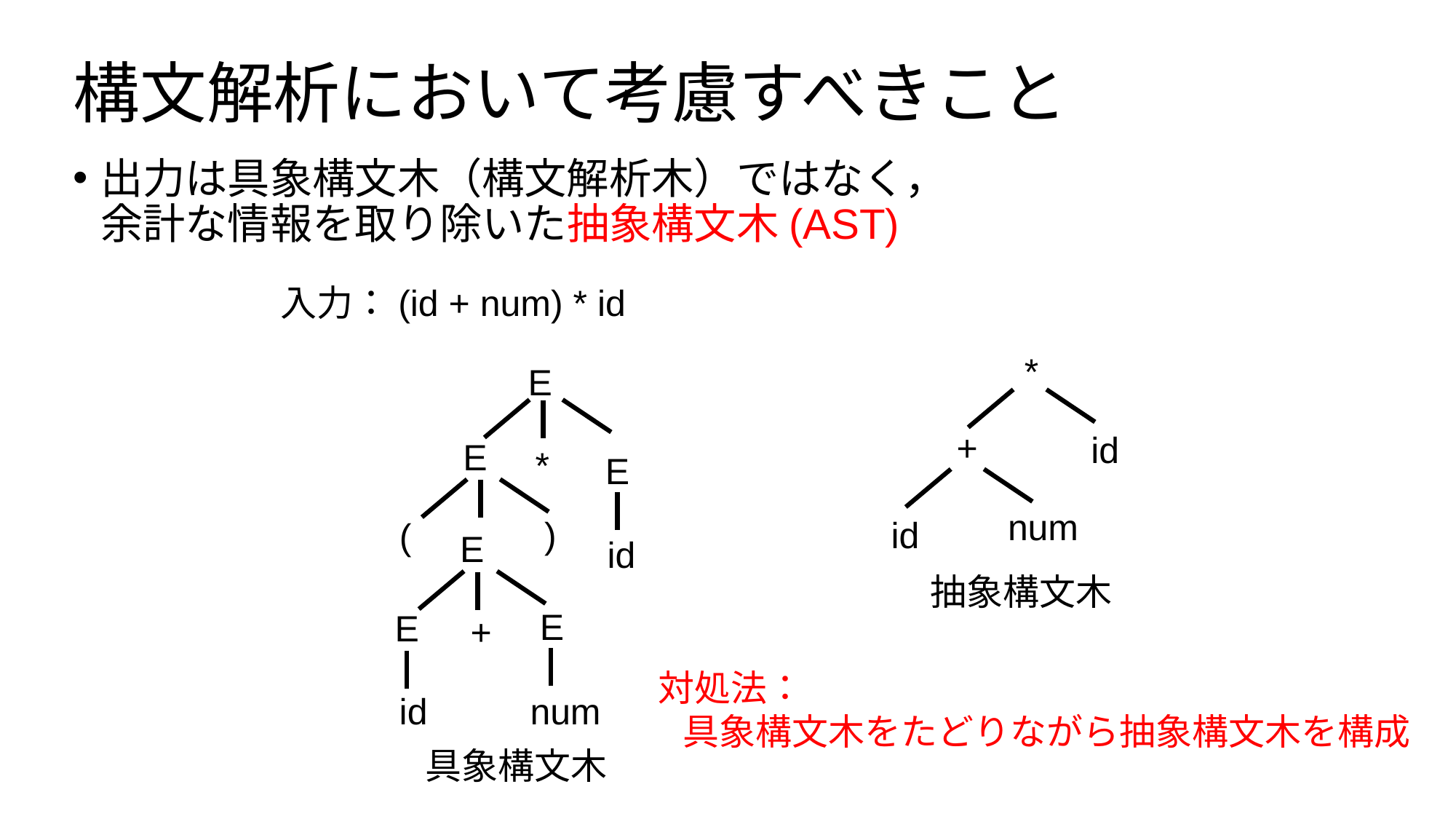

構文解析において考慮すべきこと
出力は具象構文木（構文解析木）ではなく，
余計な情報を取り除いた抽象構文木(AST)

入力：(id + num) * id
*
+
id
num
id
抽象構文木
E
E
*
E
)
(
E
id
E
E
+
id
num
具象構文木
対処法：
  具象構文木をたどりながら抽象構文木を構成